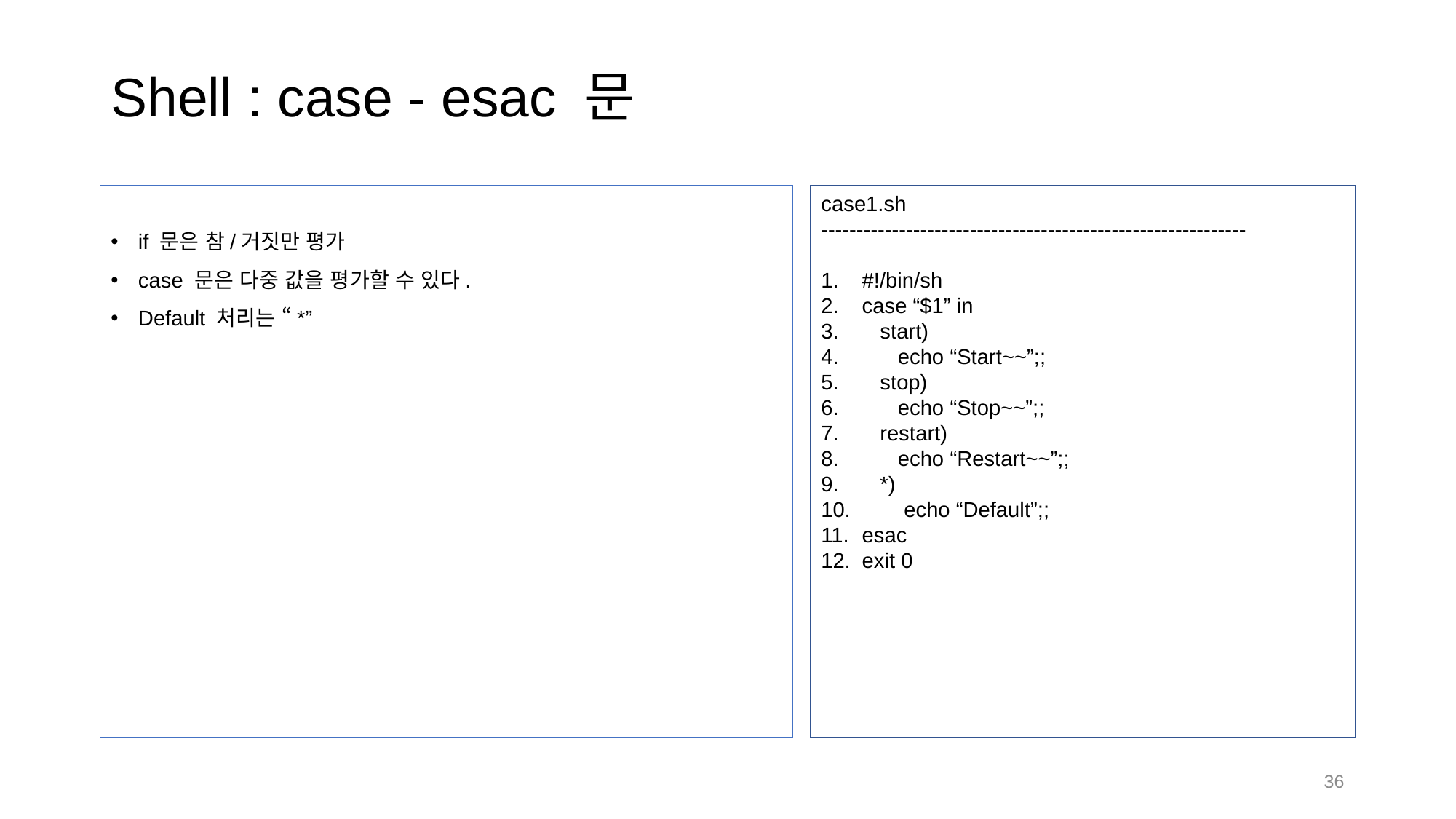

# Shell : case - esac 문

if 문은 참/거짓만 평가
case 문은 다중 값을 평가할 수 있다.
Default 처리는 “*”

case1.sh
------------------------------------------------------------

#!/bin/sh
case “$1” in
   start)
      echo “Start~~”;;
   stop)
      echo “Stop~~”;;
   restart)
      echo “Restart~~”;;
   *)
       echo “Default”;;
esac
exit 0
36